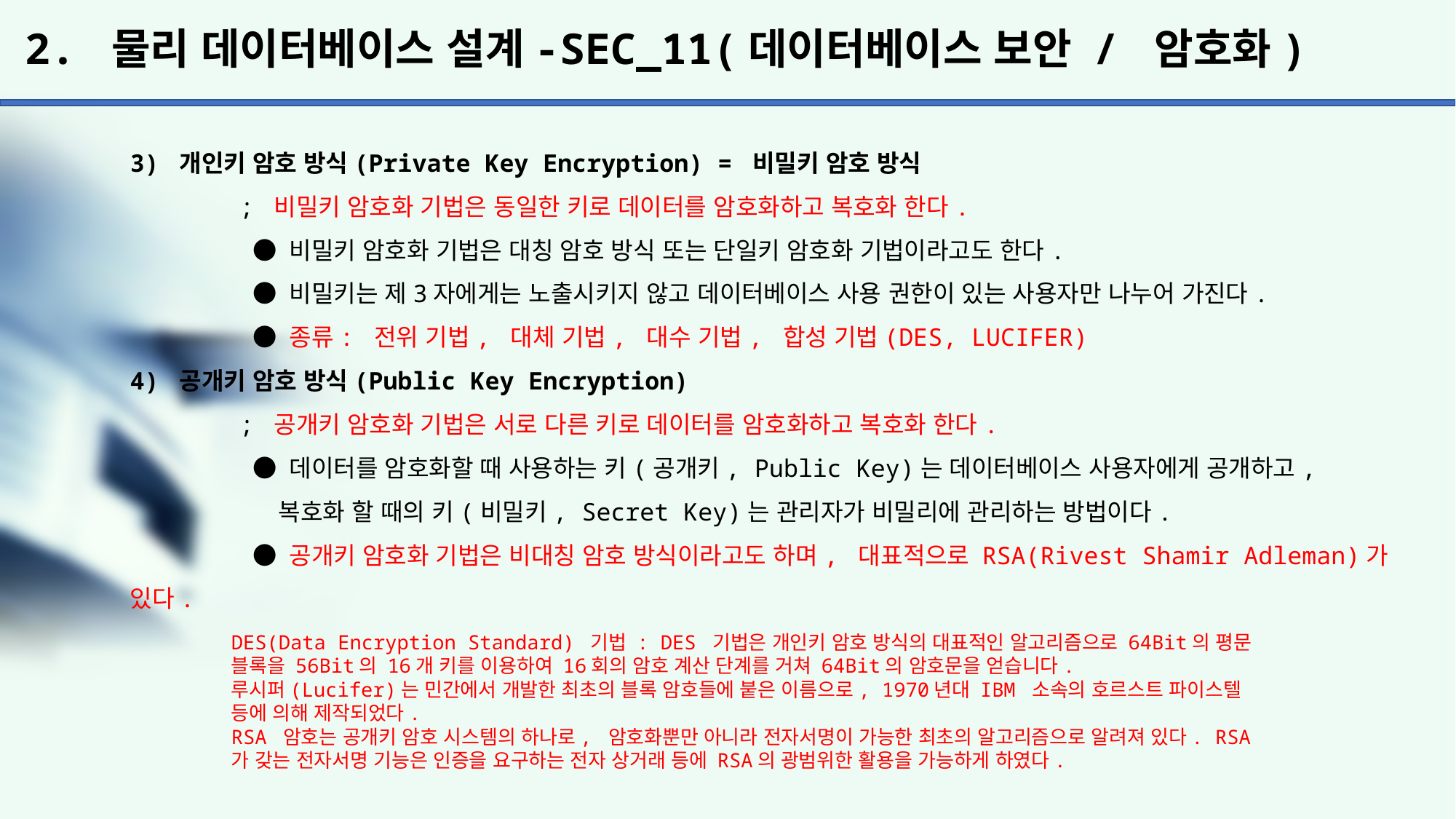

# 2. 물리 데이터베이스 설계-SEC_11(데이터베이스 보안 / 암호화)
3) 개인키 암호 방식(Private Key Encryption) = 비밀키 암호 방식
	; 비밀키 암호화 기법은 동일한 키로 데이터를 암호화하고 복호화 한다.
	  ● 비밀키 암호화 기법은 대칭 암호 방식 또는 단일키 암호화 기법이라고도 한다.
	  ● 비밀키는 제3자에게는 노출시키지 않고 데이터베이스 사용 권한이 있는 사용자만 나누어 가진다.
	  ● 종류: 전위 기법, 대체 기법, 대수 기법, 합성 기법(DES, LUCIFER)
4) 공개키 암호 방식(Public Key Encryption)
	; 공개키 암호화 기법은 서로 다른 키로 데이터를 암호화하고 복호화 한다.
	  ● 데이터를 암호화할 때 사용하는 키(공개키, Public Key)는 데이터베이스 사용자에게 공개하고,
	     복호화 할 때의 키(비밀키, Secret Key)는 관리자가 비밀리에 관리하는 방법이다.
	  ● 공개키 암호화 기법은 비대칭 암호 방식이라고도 하며, 대표적으로 RSA(Rivest Shamir Adleman)가 있다.

DES(Data Encryption Standard) 기법 : DES 기법은 개인키 암호 방식의 대표적인 알고리즘으로 64Bit의 평문
블록을 56Bit의 16개 키를 이용하여 16회의 암호 계산 단계를 거쳐 64Bit의 암호문을 얻습니다.
루시퍼(Lucifer)는 민간에서 개발한 최초의 블록 암호들에 붙은 이름으로, 1970년대 IBM 소속의 호르스트 파이스텔 등에 의해 제작되었다.
RSA 암호는 공개키 암호 시스템의 하나로, 암호화뿐만 아니라 전자서명이 가능한 최초의 알고리즘으로 알려져 있다. RSA가 갖는 전자서명 기능은 인증을 요구하는 전자 상거래 등에 RSA의 광범위한 활용을 가능하게 하였다.